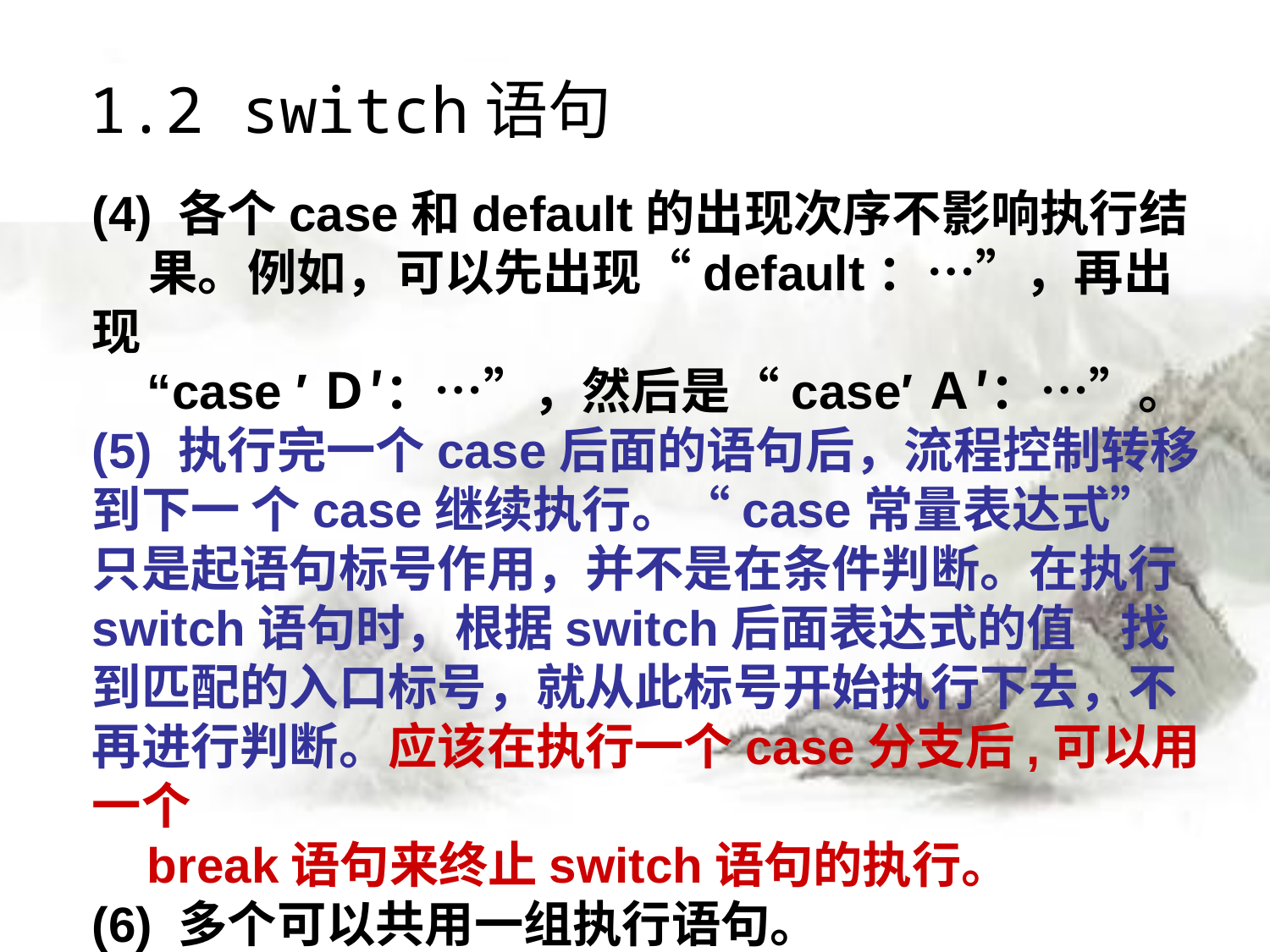

# 1.2 switch语句
(4) 各个case和default的出现次序不影响执行结
    果。例如，可以先出现“default：…”，再出现
    “case ′Ｄ′：…”，然后是“case′Ａ′：…”。
(5) 执行完一个case后面的语句后，流程控制转移到下一 个case继续执行。“case常量表达式”只是起语句标号作用，并不是在条件判断。在执行 switch语句时，根据switch后面表达式的值    找到匹配的入口标号，就从此标号开始执行下去，不再进行判断。应该在执行一个case分支后,可以用一个
    break语句来终止switch语句的执行。
(6) 多个可以共用一组执行语句。